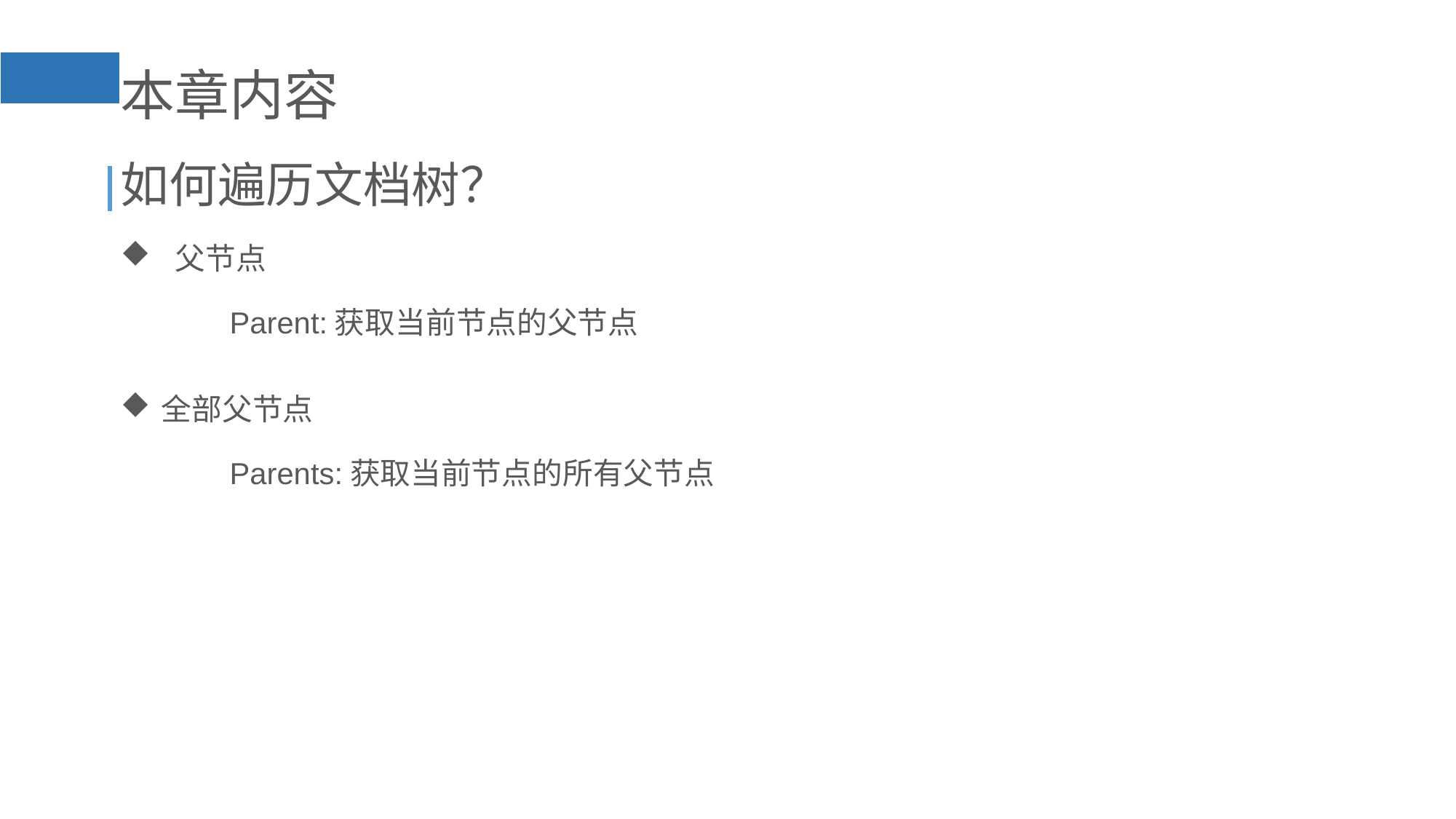

本章内容

如何遍历文档树？
  父节点
	Parent:获取当前节点的父节点

全部父节点
	Parents:获取当前节点的所有父节点